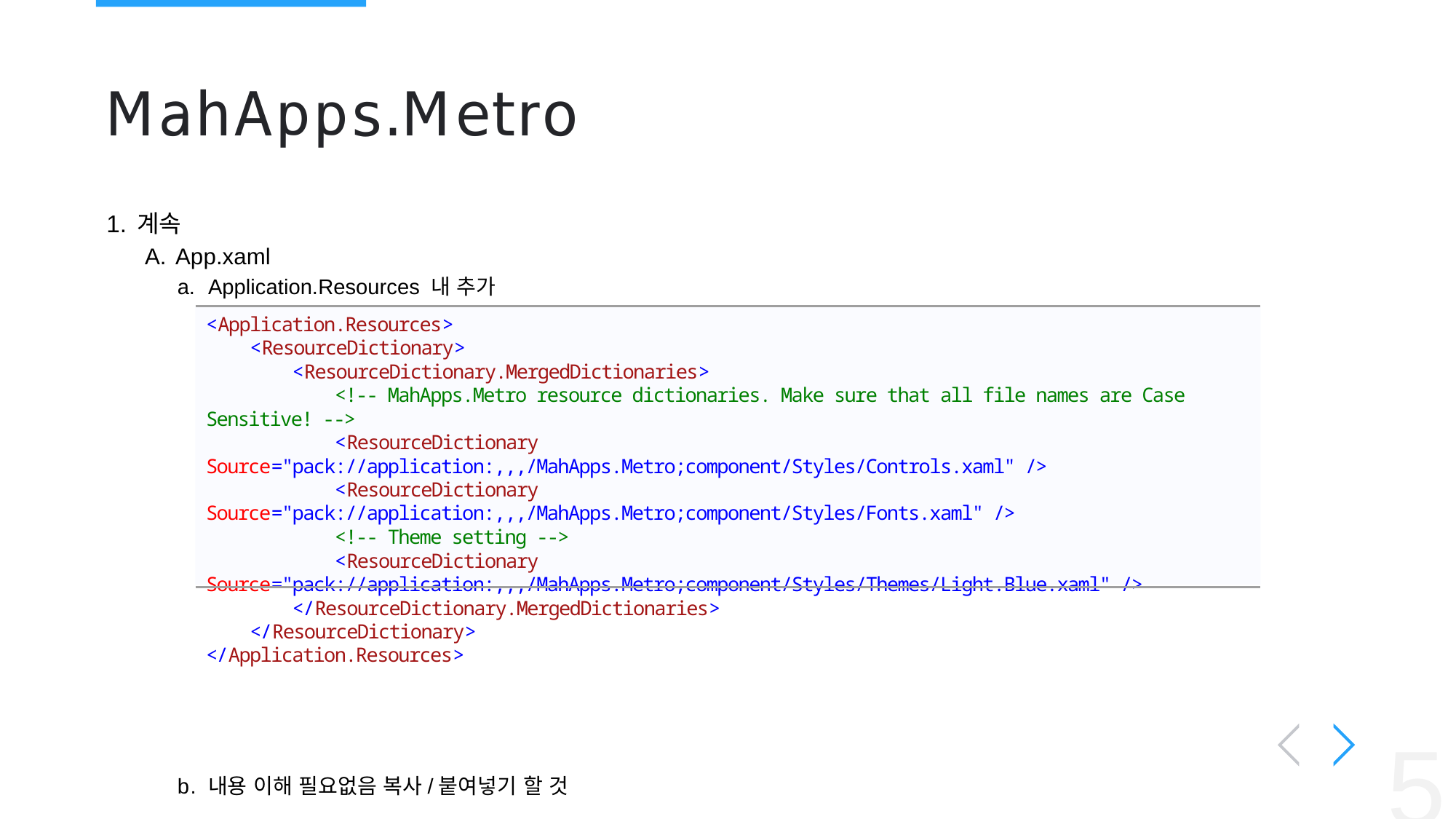

# MahApps.Metro
계속
App.xaml
Application.Resources 내 추가

내용 이해 필요없음 복사/붙여넣기 할 것
<Application.Resources>
    <ResourceDictionary>
        <ResourceDictionary.MergedDictionaries>
            <!-- MahApps.Metro resource dictionaries. Make sure that all file names are Case Sensitive! -->
            <ResourceDictionary Source="pack://application:,,,/MahApps.Metro;component/Styles/Controls.xaml" />
            <ResourceDictionary Source="pack://application:,,,/MahApps.Metro;component/Styles/Fonts.xaml" />
            <!-- Theme setting -->
            <ResourceDictionary Source="pack://application:,,,/MahApps.Metro;component/Styles/Themes/Light.Blue.xaml" />
        </ResourceDictionary.MergedDictionaries>
    </ResourceDictionary>
</Application.Resources>
5